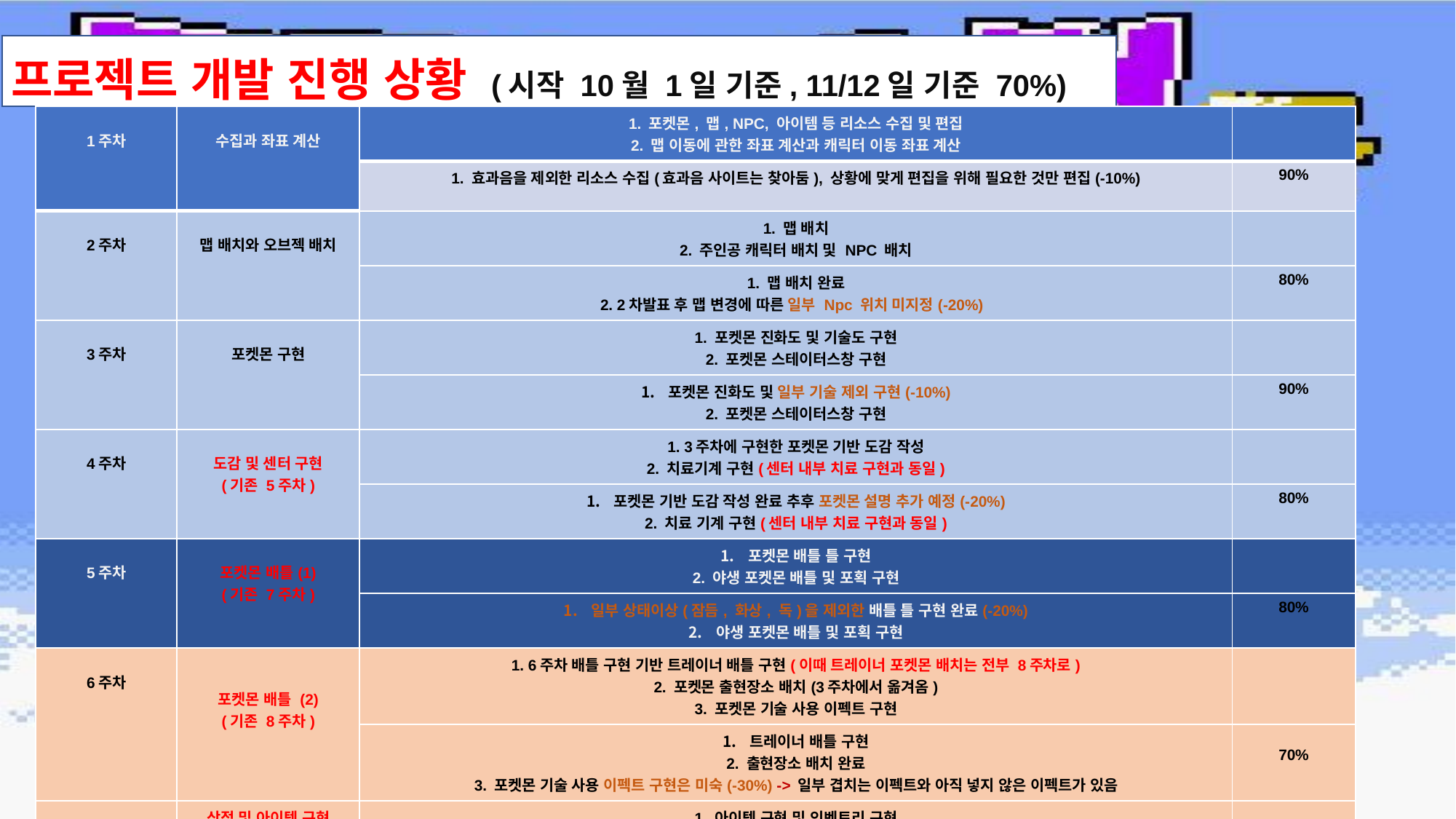

# 프로젝트 개발 진행 상황 (시작 10월 1일 기준, 11/12일 기준 70%)

| 1주차 | 수집과 좌표 계산 | 1. 포켓몬, 맵, NPC, 아이템 등 리소스 수집 및 편집 2. 맵 이동에 관한 좌표 계산과 캐릭터 이동 좌표 계산 |  |
| --- | --- | --- | --- |
|  |  | 1. 효과음을 제외한 리소스 수집(효과음 사이트는 찾아둠), 상황에 맞게 편집을 위해 필요한 것만 편집(-10%) | 90% |
| 2주차 | 맵 배치와 오브젝 배치 | 1. 맵 배치 2. 주인공 캐릭터 배치 및 NPC 배치 |  |
|  |  | 1. 맵 배치 완료 2. 2차발표 후 맵 변경에 따른 일부 Npc 위치 미지정(-20%) | 80% |
| 3주차 | 포켓몬 구현 | 1. 포켓몬 진화도 및 기술도 구현 2. 포켓몬 스테이터스창 구현 |  |
|  |  | 포켓몬 진화도 및 일부 기술 제외 구현(-10%) 2. 포켓몬 스테이터스창 구현 | 90% |
| 4주차 | 도감 및 센터 구현 (기존 5주차) | 1. 3주차에 구현한 포켓몬 기반 도감 작성 2. 치료기계 구현(센터 내부 치료 구현과 동일) |  |
|  |  | 포켓몬 기반 도감 작성 완료 추후 포켓몬 설명 추가 예정(-20%) 2. 치료 기계 구현(센터 내부 치료 구현과 동일) | 80% |
| 5주차 | 포켓몬 배틀(1) (기존 7주차) | 포켓몬 배틀 틀 구현 2. 야생 포켓몬 배틀 및 포획 구현 |  |
|  |  | 일부 상태이상(잠듬, 화상, 독)을 제외한 배틀 틀 구현 완료(-20%) 야생 포켓몬 배틀 및 포획 구현 | 80% |
| 6주차 | 포켓몬 배틀 (2) (기존 8주차) | 1. 6주차 배틀 구현 기반 트레이너 배틀 구현(이때 트레이너 포켓몬 배치는 전부 8주차로) 2. 포켓몬 출현장소 배치(3주차에서 옮겨옴) 3. 포켓몬 기술 사용 이펙트 구현 |  |
|  |  | 트레이너 배틀 구현 2. 출현장소 배치 완료 3. 포켓몬 기술 사용 이펙트 구현은 미숙(-30%) -> 일부 겹치는 이펙트와 아직 넣지 않은 이펙트가 있음 | 70% |
| 7주차 | 상점 및 아이템 구현 (기존 4주차) | 1. 아이템 구현 및 인벤토리 구현 2. 아이템 기반 상점 구현 |  |
|  |  | 구현 X(-100%) |  |
| 8주차 | NPC 상호작용 처리 | NPC대사 처리 및 아이템 수집가능하게끔 구현 2. 배틀 Npc 포켓몬 배치 |  |